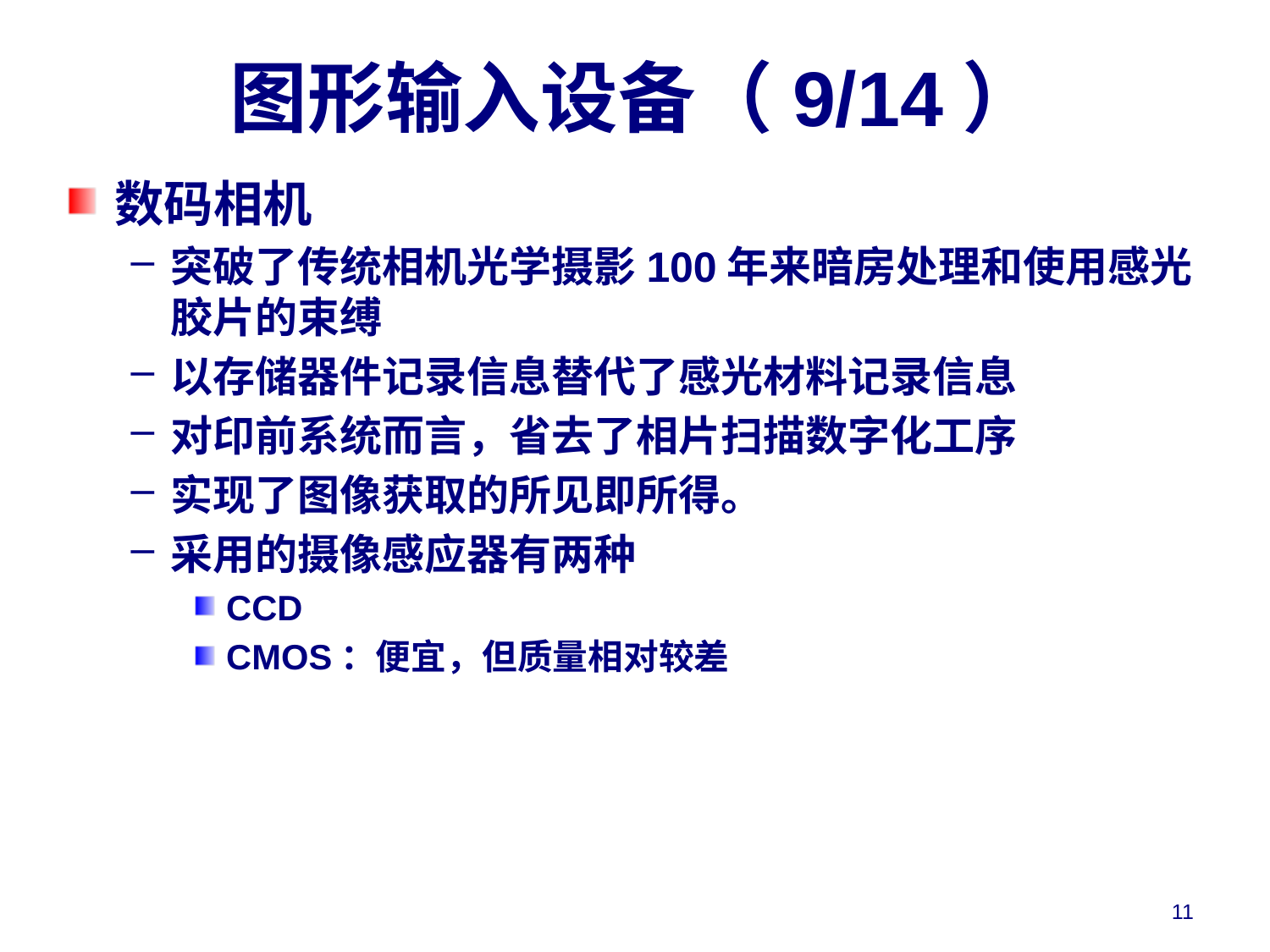

# 图形输入设备（9/14）
数码相机
突破了传统相机光学摄影100年来暗房处理和使用感光胶片的束缚
以存储器件记录信息替代了感光材料记录信息
对印前系统而言，省去了相片扫描数字化工序
实现了图像获取的所见即所得。
采用的摄像感应器有两种
CCD
CMOS：便宜，但质量相对较差
11